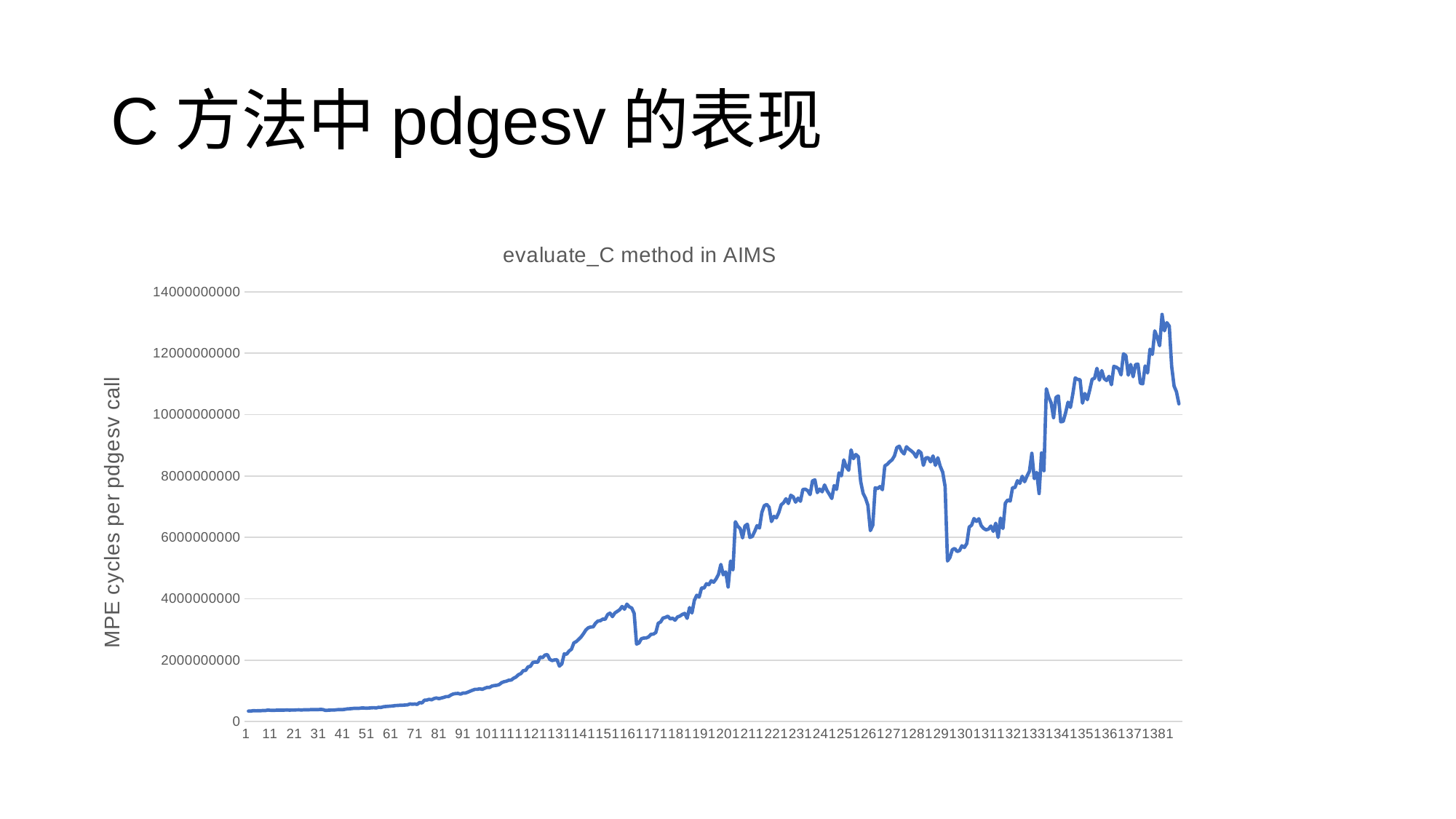

# C方法中pdgesv的表现

### Chart: evaluate_C method in AIMS

| Category |  |
|---|---|